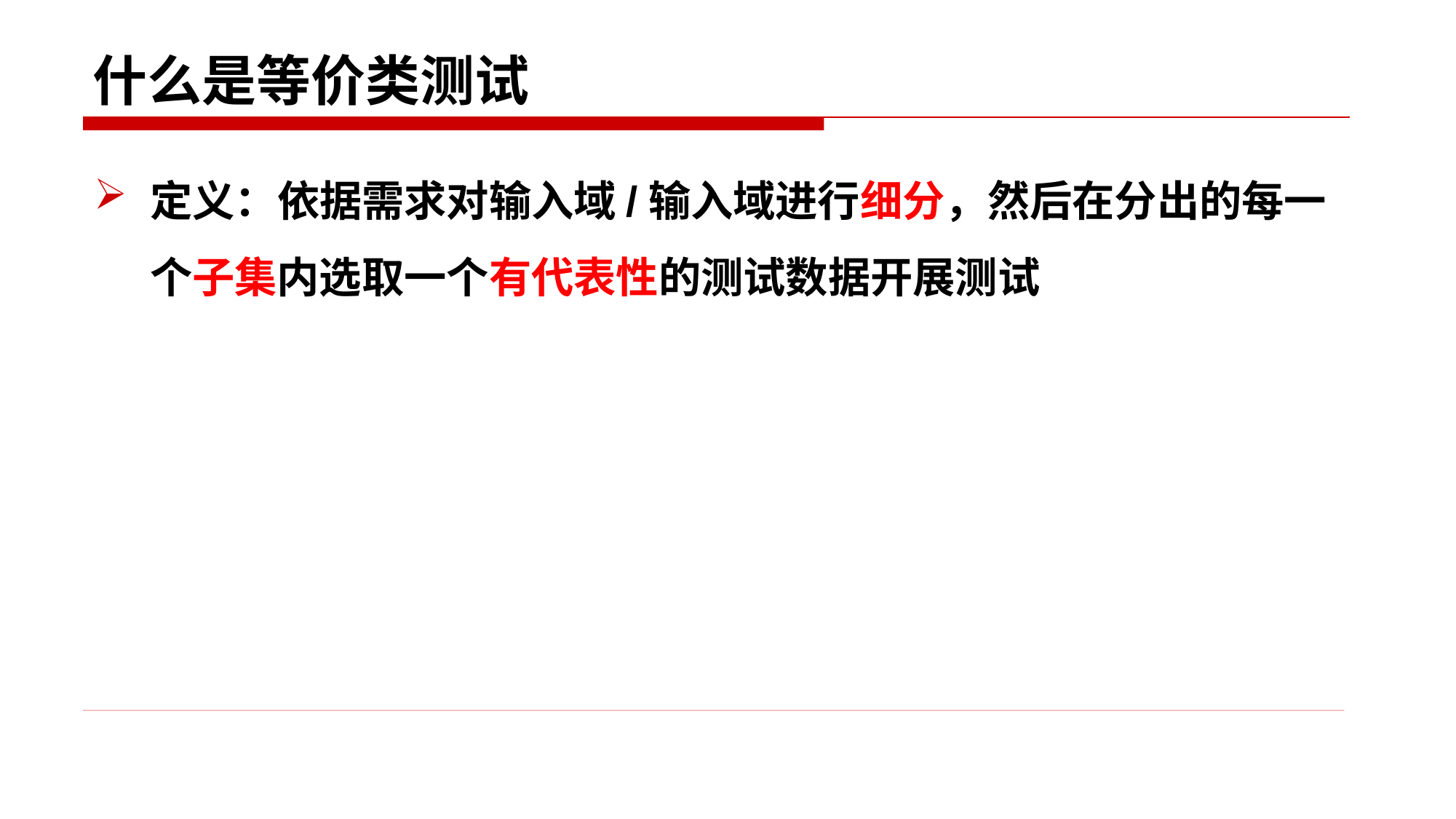

# 什么是等价类测试
定义：依据需求对输入域/输入域进行细分，然后在分出的每一个子集内选取一个有代表性的测试数据开展测试